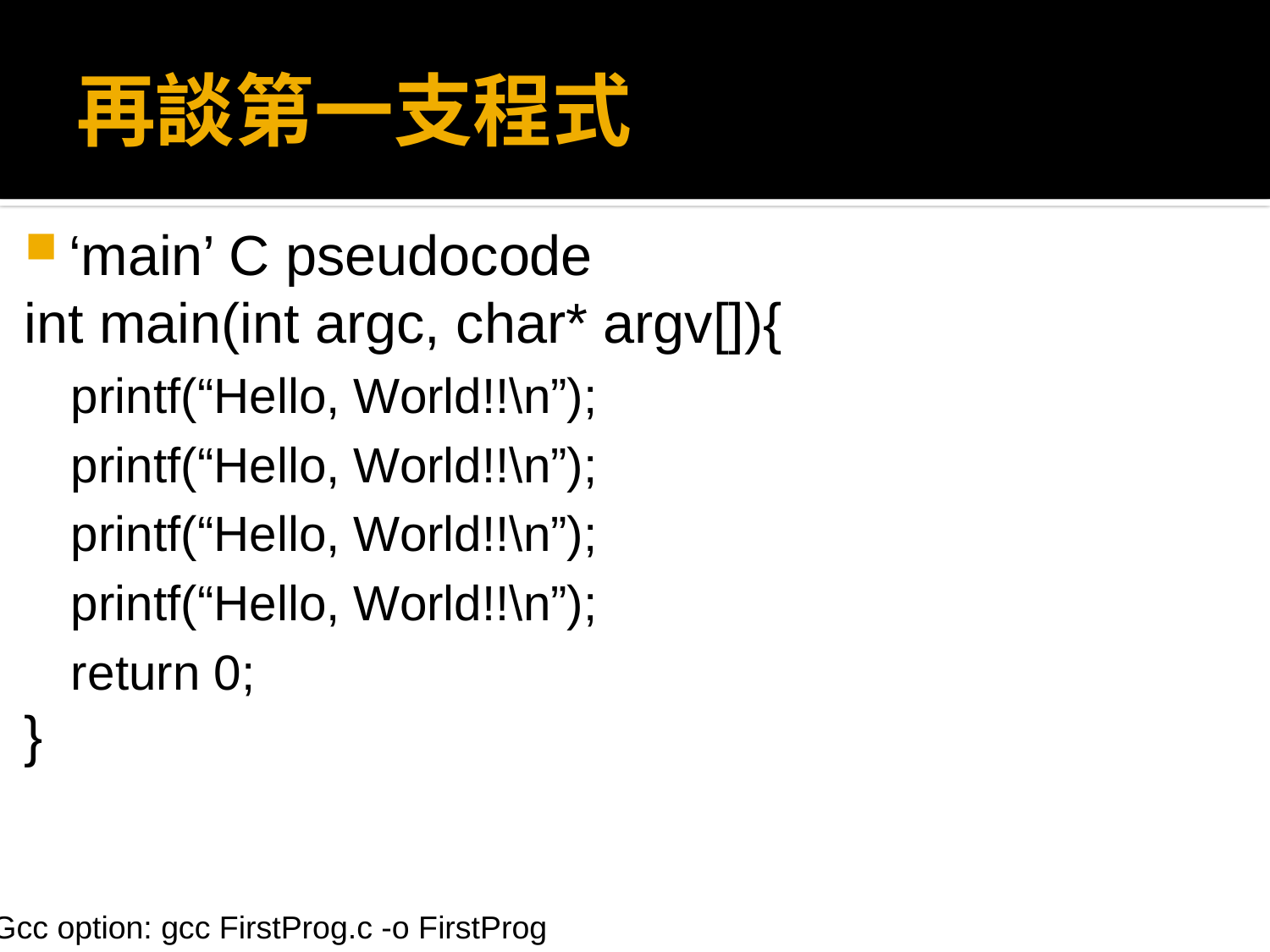

# 再談第一支程式
‘main’ C pseudocode
int main(int argc, char* argv[]){
printf(“Hello, World!!\n”);
printf(“Hello, World!!\n”);
printf(“Hello, World!!\n”);
printf(“Hello, World!!\n”);
return 0;
}

Gcc option: gcc FirstProg.c -o FirstProg